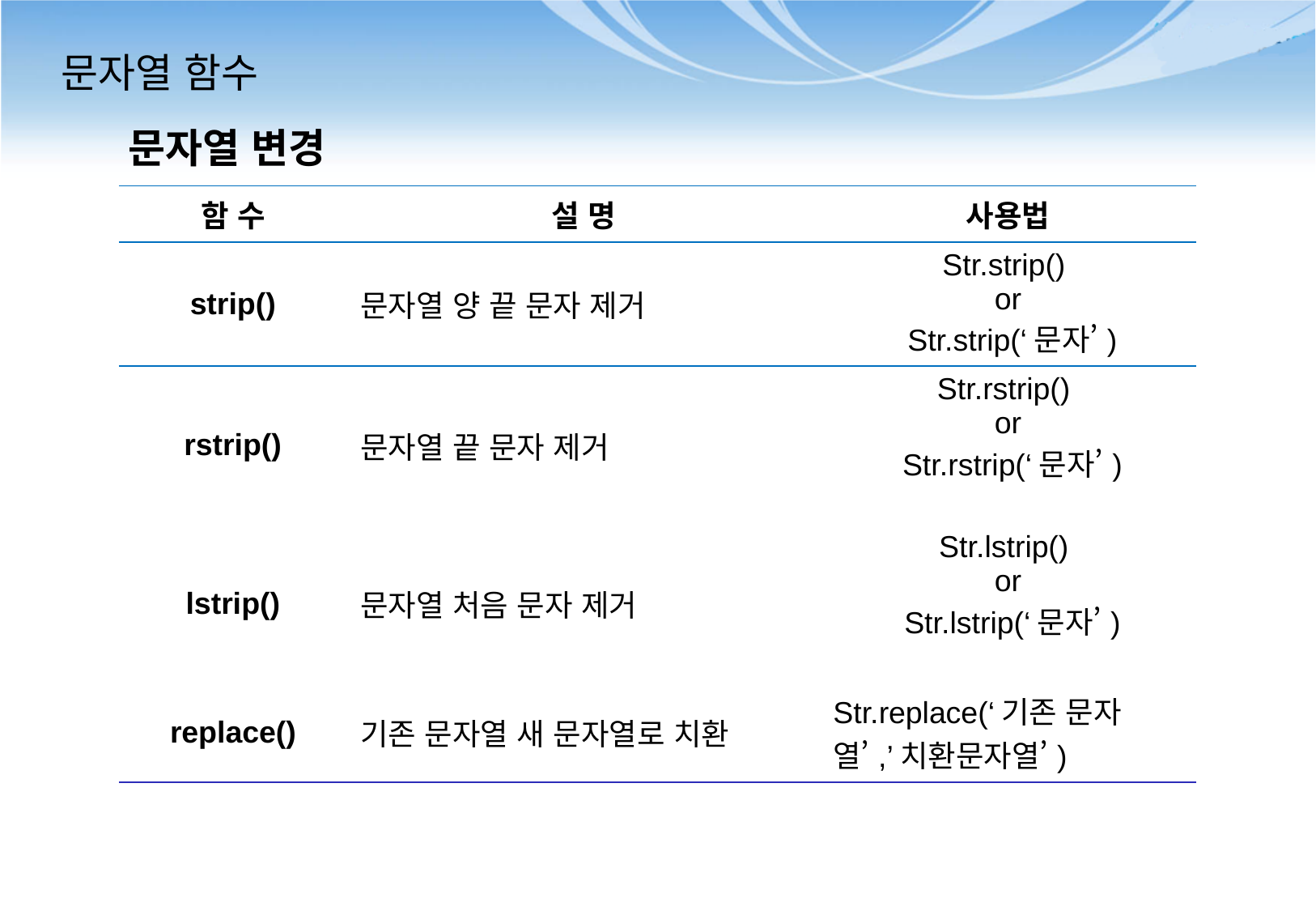

# 문자열 함수
문자열 변경
| 함 수 | 설 명 | 사용법 |
| --- | --- | --- |
| strip() | 문자열 양 끝 문자 제거 | Str.strip() or Str.strip(‘문자’) |
| rstrip() | 문자열 끝 문자 제거 | Str.rstrip() or Str.rstrip(‘문자’) |
| lstrip() | 문자열 처음 문자 제거 | Str.lstrip() or Str.lstrip(‘문자’) |
| replace() | 기존 문자열 새 문자열로 치환 | Str.replace(‘기존 문자열’,’치환문자열’) |